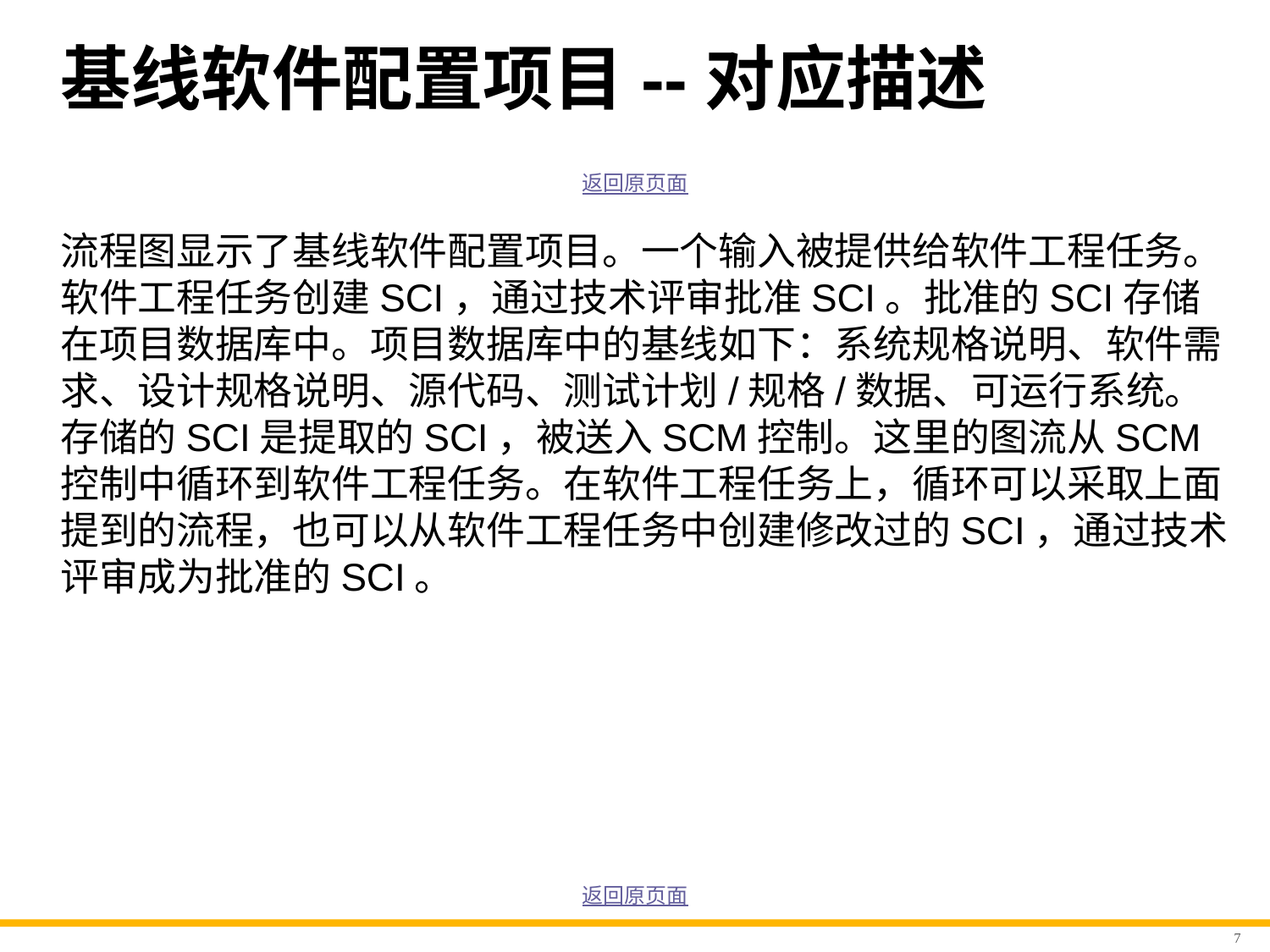

# 基线软件配置项目--对应描述
返回原页面
流程图显示了基线软件配置项目。一个输入被提供给软件工程任务。软件工程任务创建SCI，通过技术评审批准SCI。批准的SCI存储在项目数据库中。项目数据库中的基线如下：系统规格说明、软件需求、设计规格说明、源代码、测试计划/规格/数据、可运行系统。存储的SCI是提取的SCI，被送入SCM控制。这里的图流从SCM控制中循环到软件工程任务。在软件工程任务上，循环可以采取上面提到的流程，也可以从软件工程任务中创建修改过的SCI，通过技术评审成为批准的SCI。
返回原页面
7